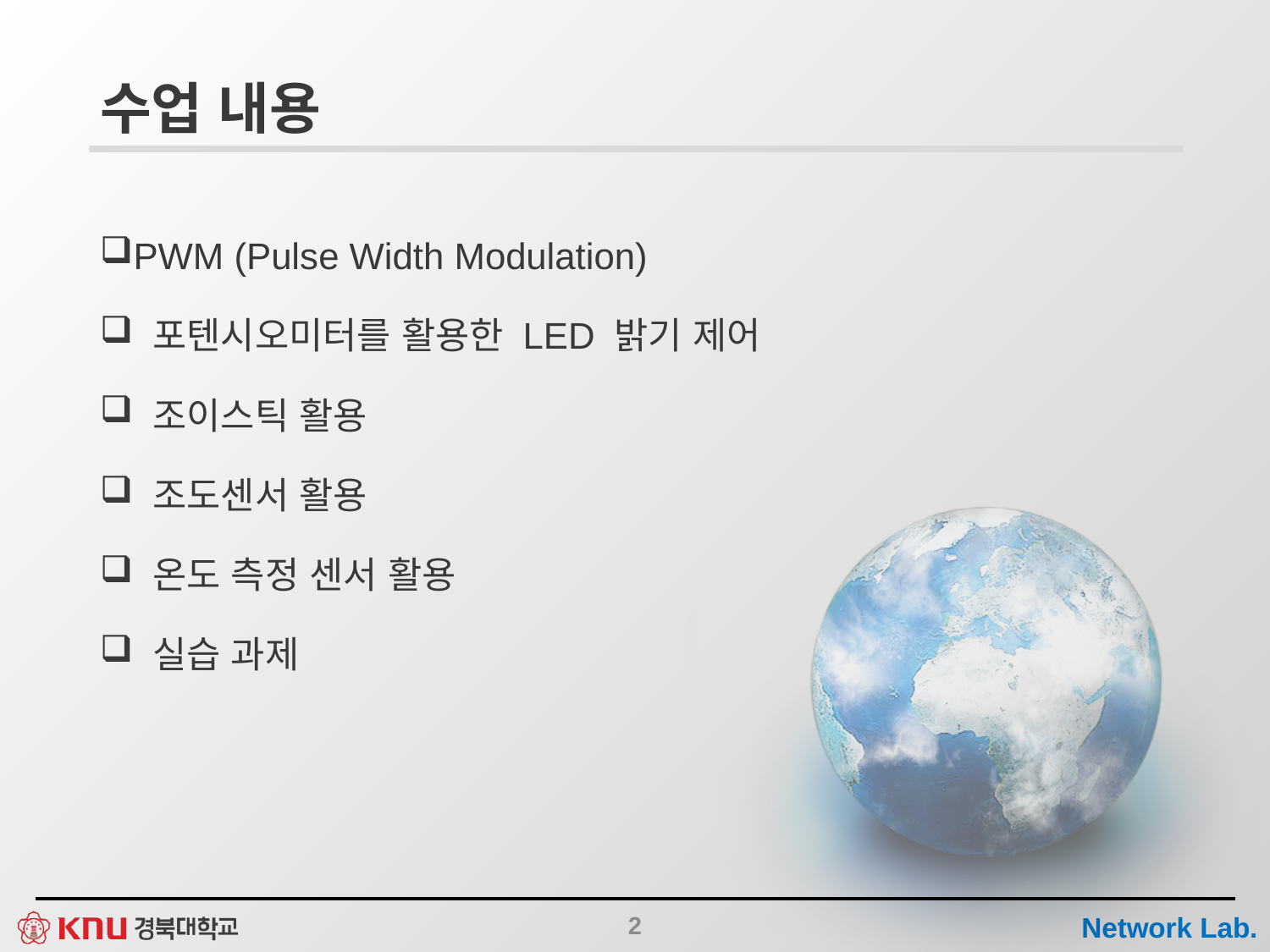

# 수업 내용
PWM (Pulse Width Modulation)
 포텐시오미터를 활용한 LED 밝기 제어
 조이스틱 활용
 조도센서 활용
 온도 측정 센서 활용
 실습 과제
2